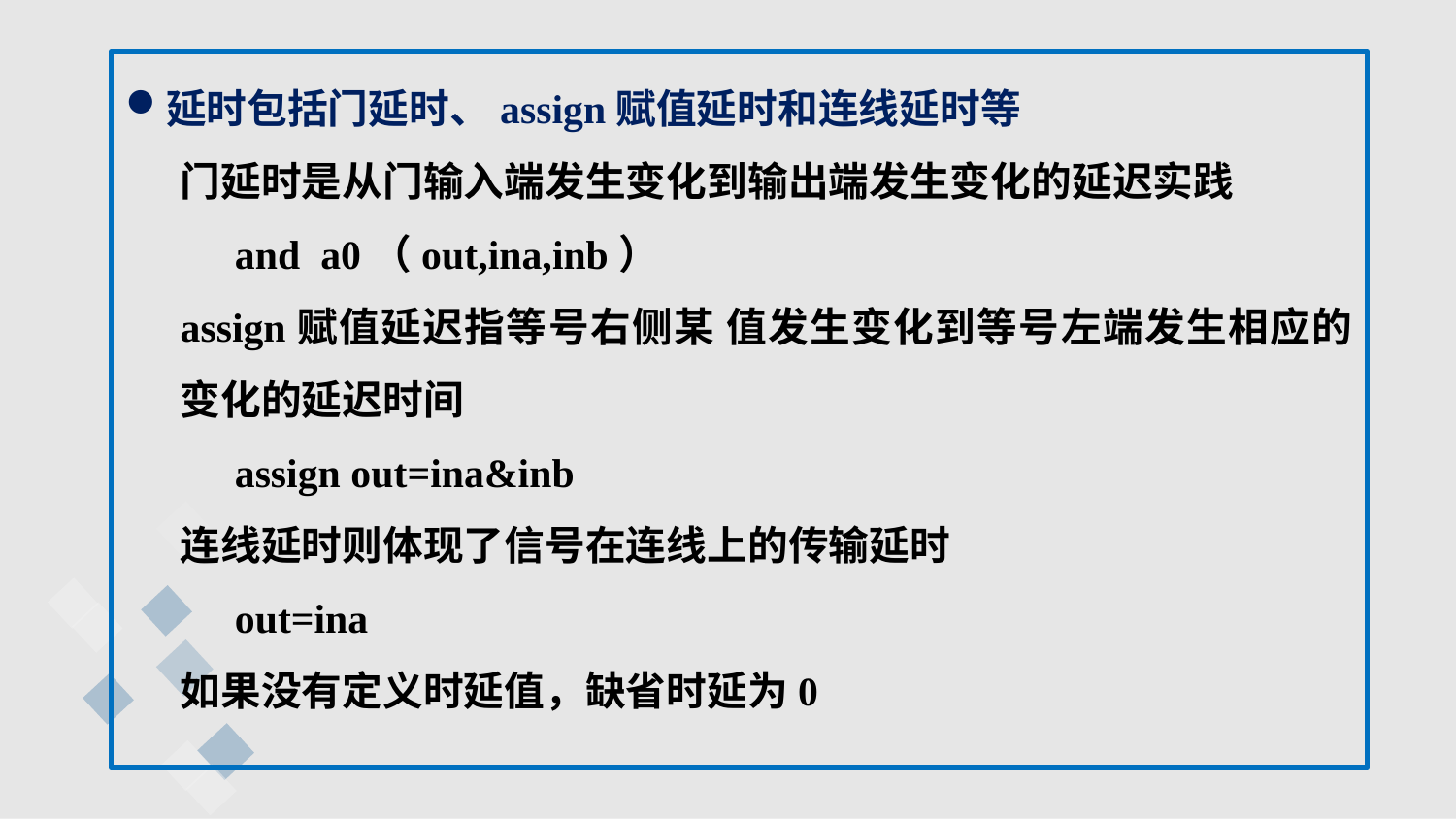

延时包括门延时、assign赋值延时和连线延时等
门延时是从门输入端发生变化到输出端发生变化的延迟实践
and  a0（out,ina,inb）
assign赋值延迟指等号右侧某 值发生变化到等号左端发生相应的变化的延迟时间
assign out=ina&inb
连线延时则体现了信号在连线上的传输延时
out=ina
如果没有定义时延值，缺省时延为0